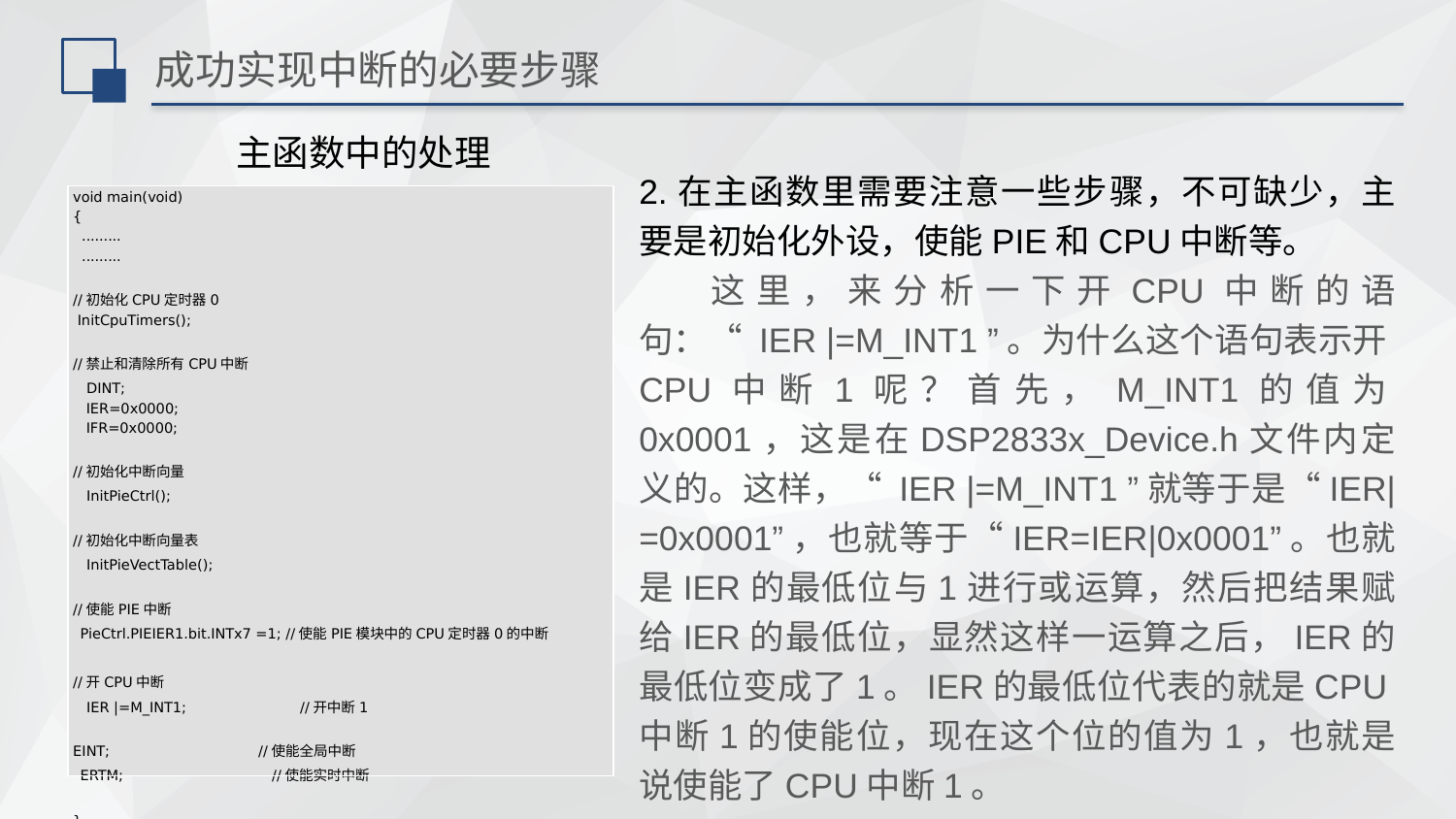

# 成功实现中断的必要步骤
主函数中的处理
2.在主函数里需要注意一些步骤，不可缺少，主要是初始化外设，使能PIE和CPU中断等。
这里，来分析一下开CPU中断的语句：“ IER |=M_INT1 ”。为什么这个语句表示开CPU中断1呢？首先，M_INT1的值为0x0001，这是在DSP2833x_Device.h文件内定义的。这样，“ IER |=M_INT1 ”就等于是“IER|=0x0001”，也就等于“IER=IER|0x0001”。也就是IER的最低位与1进行或运算，然后把结果赋给IER的最低位，显然这样一运算之后，IER的最低位变成了1。IER的最低位代表的就是CPU中断1的使能位，现在这个位的值为1，也就是说使能了CPU中断1。
| void main(void) {   .........   .........    //初始化CPU定时器0 InitCpuTimers();   //禁止和清除所有CPU中断    DINT;    IER=0x0000;    IFR=0x0000;     //初始化中断向量    InitPieCtrl();     //初始化中断向量表    InitPieVectTable(); //使能PIE中断  PieCtrl.PIEIER1.bit.INTx7 =1; //使能PIE模块中的CPU定时器0的中断 //开CPU中断    IER |=M\_INT1;                          //开中断1 EINT;                                  //使能全局中断  ERTM;                                  //使能实时中断 } |
| --- |